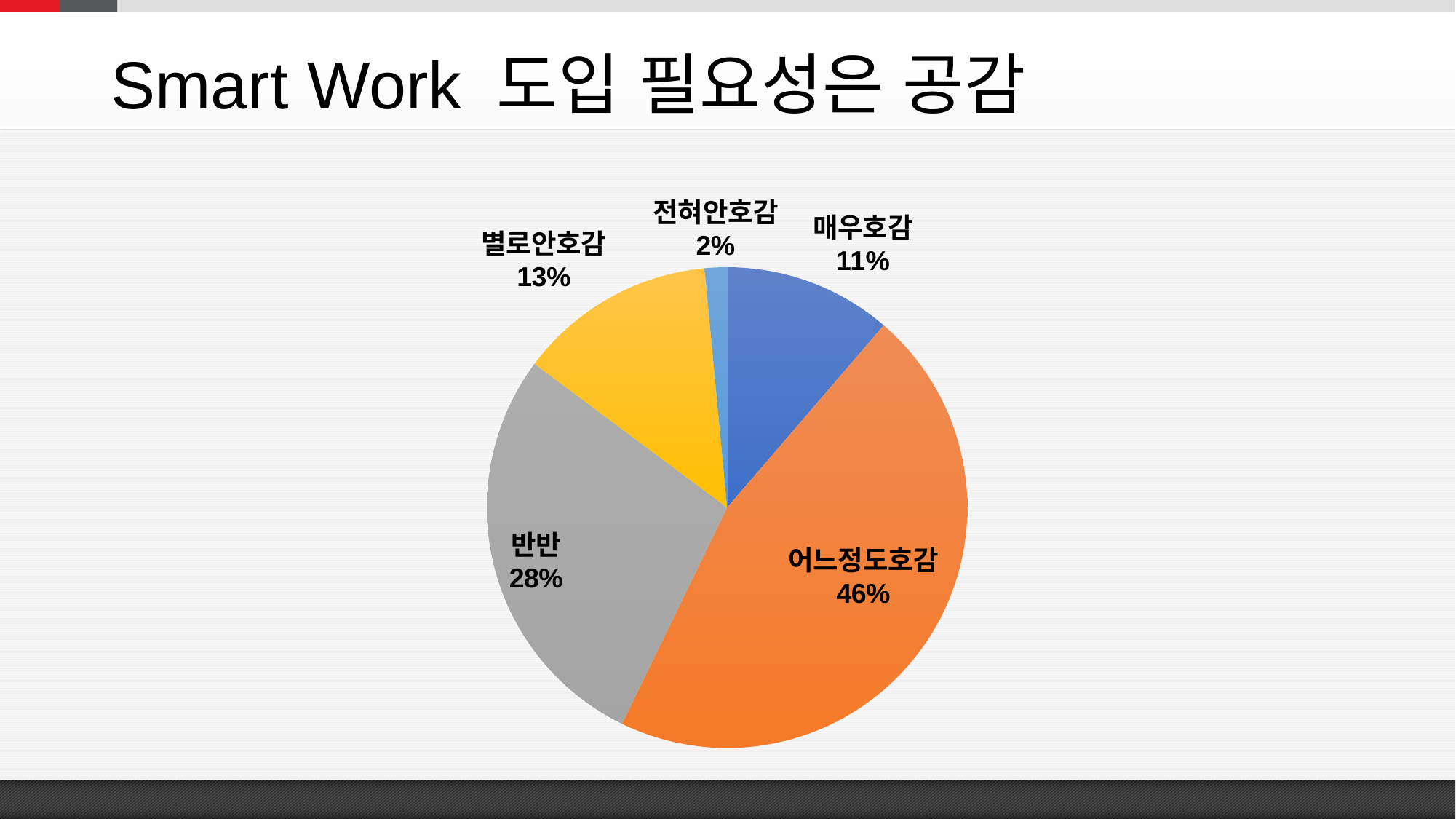

# Smart Work 도입 필요성은 공감

### Chart

| Category | 판매 |
|---|---|
| 매우호감 | 11.3 |
| 어느정도호감 | 45.9 |
| 반반 | 28.0 |
| 별로안호감 | 13.3 |
| 전혀안호감 | 1.5 |